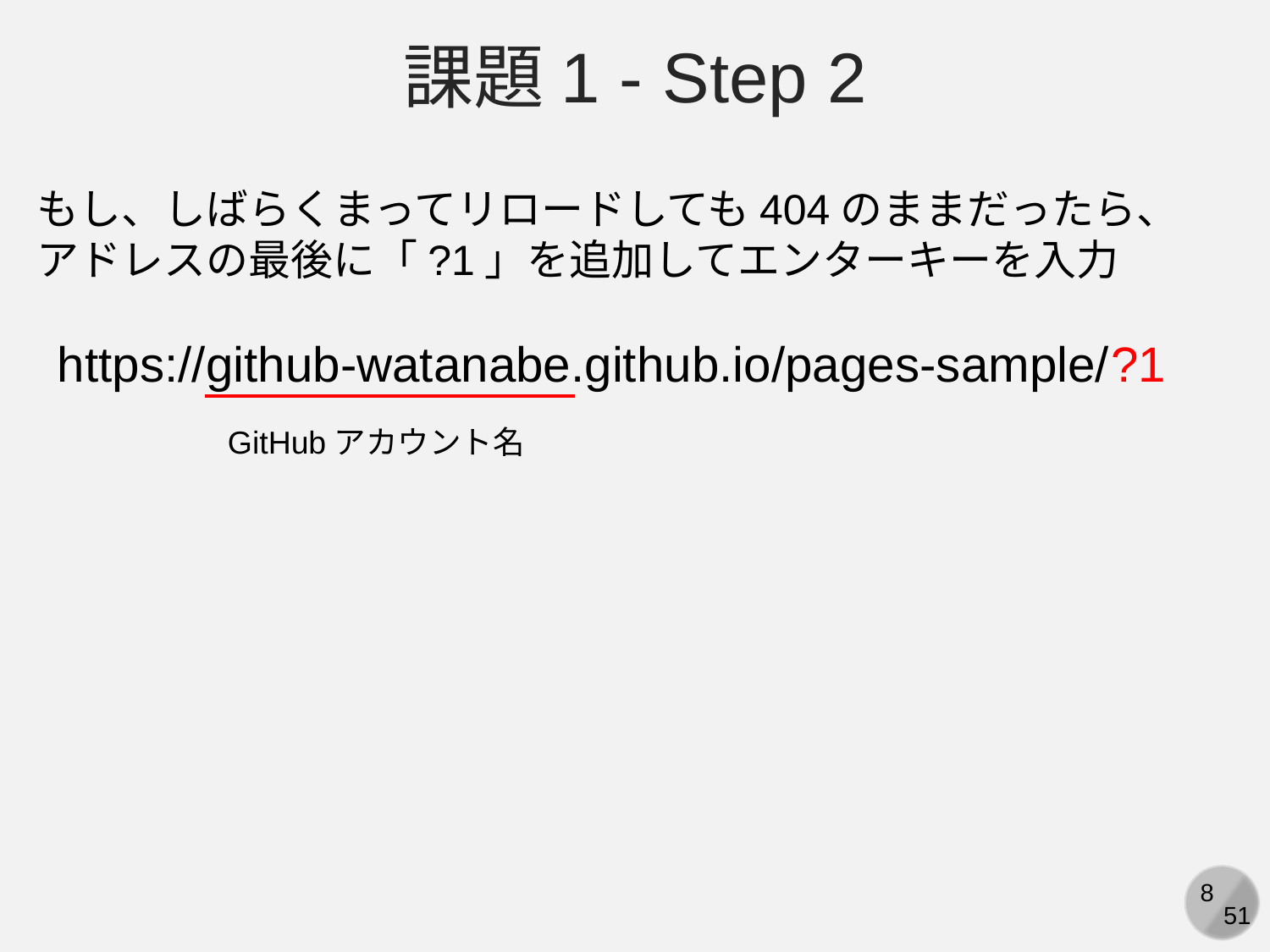

課題1 - Step 2
もし、しばらくまってリロードしても404のままだったら、
アドレスの最後に「?1」を追加してエンターキーを入力
https://github-watanabe.github.io/pages-sample/?1
GitHubアカウント名